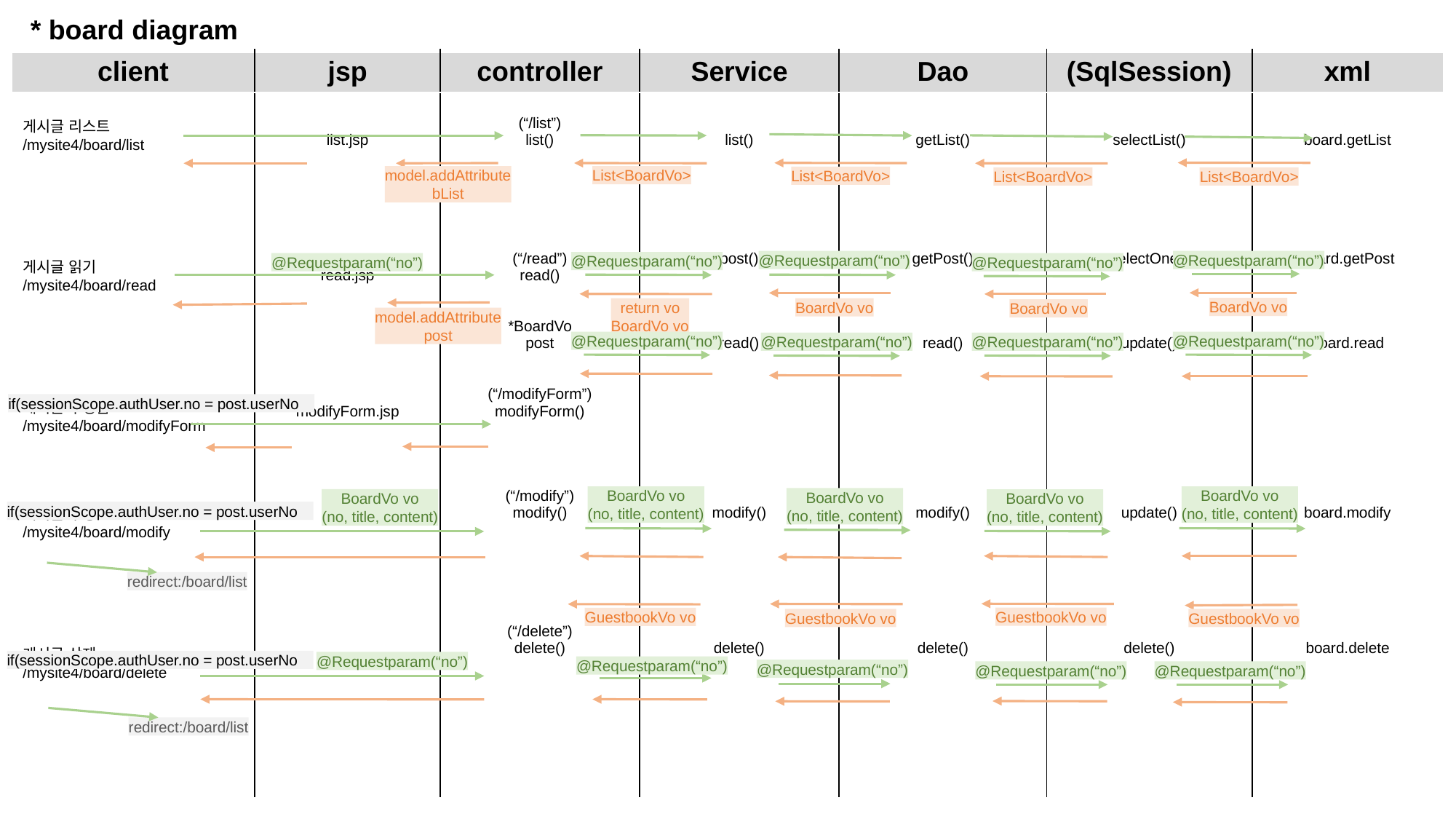

| \* board diagram |  |  |  |  |  |  |
| --- | --- | --- | --- | --- | --- | --- |
| client | jsp | controller | Service | Dao | (SqlSession) | xml |
| 게시글 리스트 /mysite4/board/list 게시글 읽기 /mysite4/board/read 게시글 수정폼 /mysite4/board/modifyForm 게시글 수정 /mysite4/board/modify 게시글 삭제 /mysite4/board/delete | list.jsp read.jsp modifyForm.jsp | (“/list”) list() (“/read”) read() \*BoardVo post (“/modifyForm”) modifyForm() (“/modify”) modify() (“/delete”) delete() | list() post() read() modify() delete() | getList() getPost() read() modify() delete() | selectList() selectOne() update() update() delete() | board.getList board.getPost board.read board.modify board.delete |
model.addAttribute
bList
List<BoardVo>
List<BoardVo>
List<BoardVo>
List<BoardVo>
@Requestparam(“no”)
@Requestparam(“no”)
@Requestparam(“no”)
@Requestparam(“no”)
@Requestparam(“no”)
BoardVo vo
BoardVo vo
return vo
BoardVo vo
BoardVo vo
model.addAttribute
post
@Requestparam(“no”)
@Requestparam(“no”)
@Requestparam(“no”)
@Requestparam(“no”)
if(sessionScope.authUser.no = post.userNo
BoardVo vo
(no, title, content)
BoardVo vo
(no, title, content)
BoardVo vo
(no, title, content)
BoardVo vo
(no, title, content)
BoardVo vo
(no, title, content)
if(sessionScope.authUser.no = post.userNo
redirect:/board/list
GuestbookVo vo
GuestbookVo vo
GuestbookVo vo
GuestbookVo vo
if(sessionScope.authUser.no = post.userNo
@Requestparam(“no”)
@Requestparam(“no”)
@Requestparam(“no”)
@Requestparam(“no”)
@Requestparam(“no”)
redirect:/board/list